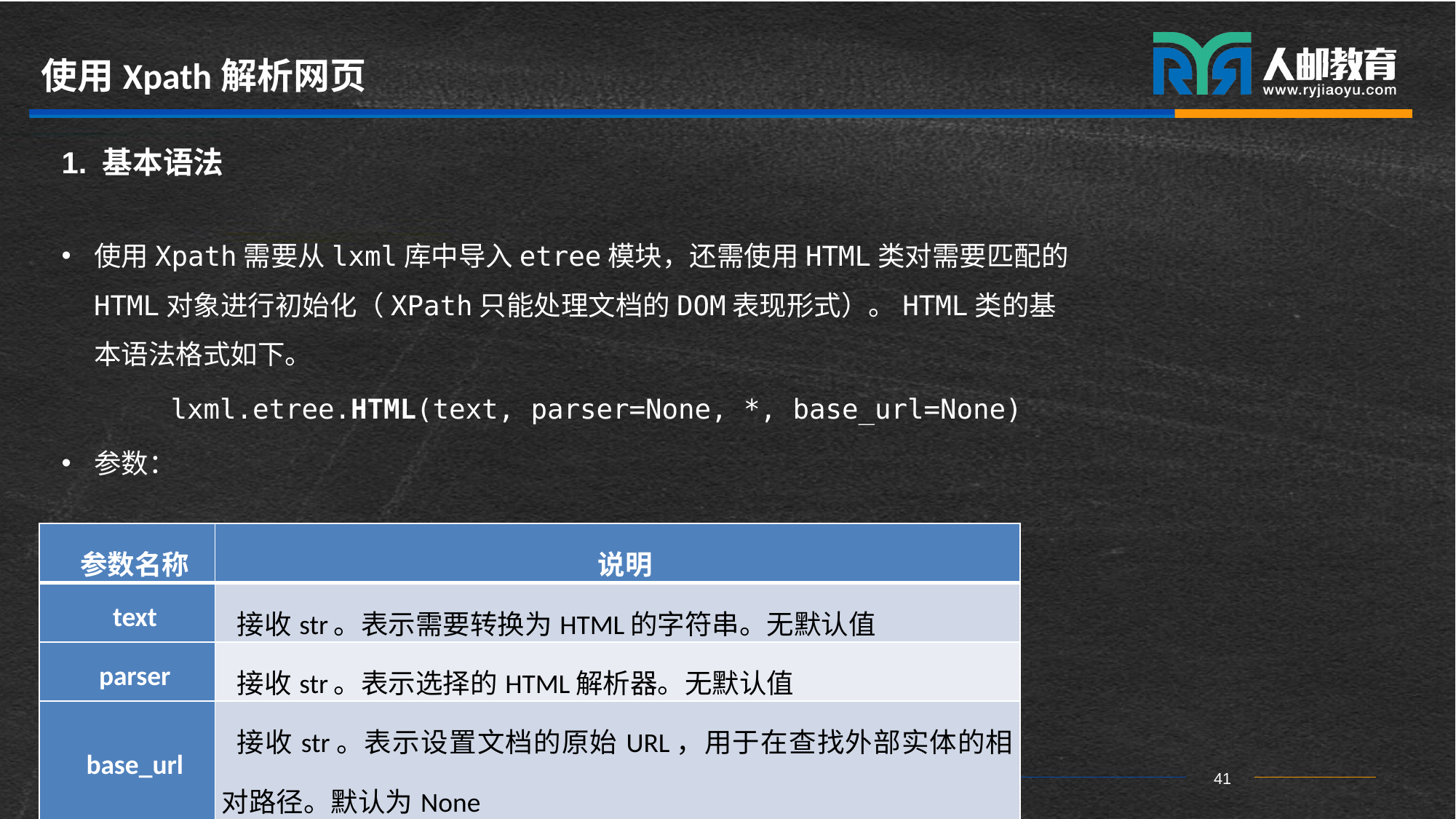

# 使用Xpath解析网页
1. 基本语法
使用Xpath需要从lxml库中导入etree模块，还需使用HTML类对需要匹配的HTML对象进行初始化（XPath只能处理文档的DOM表现形式）。HTML类的基本语法格式如下。
	lxml.etree.HTML(text, parser=None, *, base_url=None)
参数：

| 参数名称 | 说明 |
| --- | --- |
| text | 接收str。表示需要转换为HTML的字符串。无默认值 |
| parser | 接收str。表示选择的HTML解析器。无默认值 |
| base\_url | 接收str。表示设置文档的原始URL，用于在查找外部实体的相对路径。默认为None |